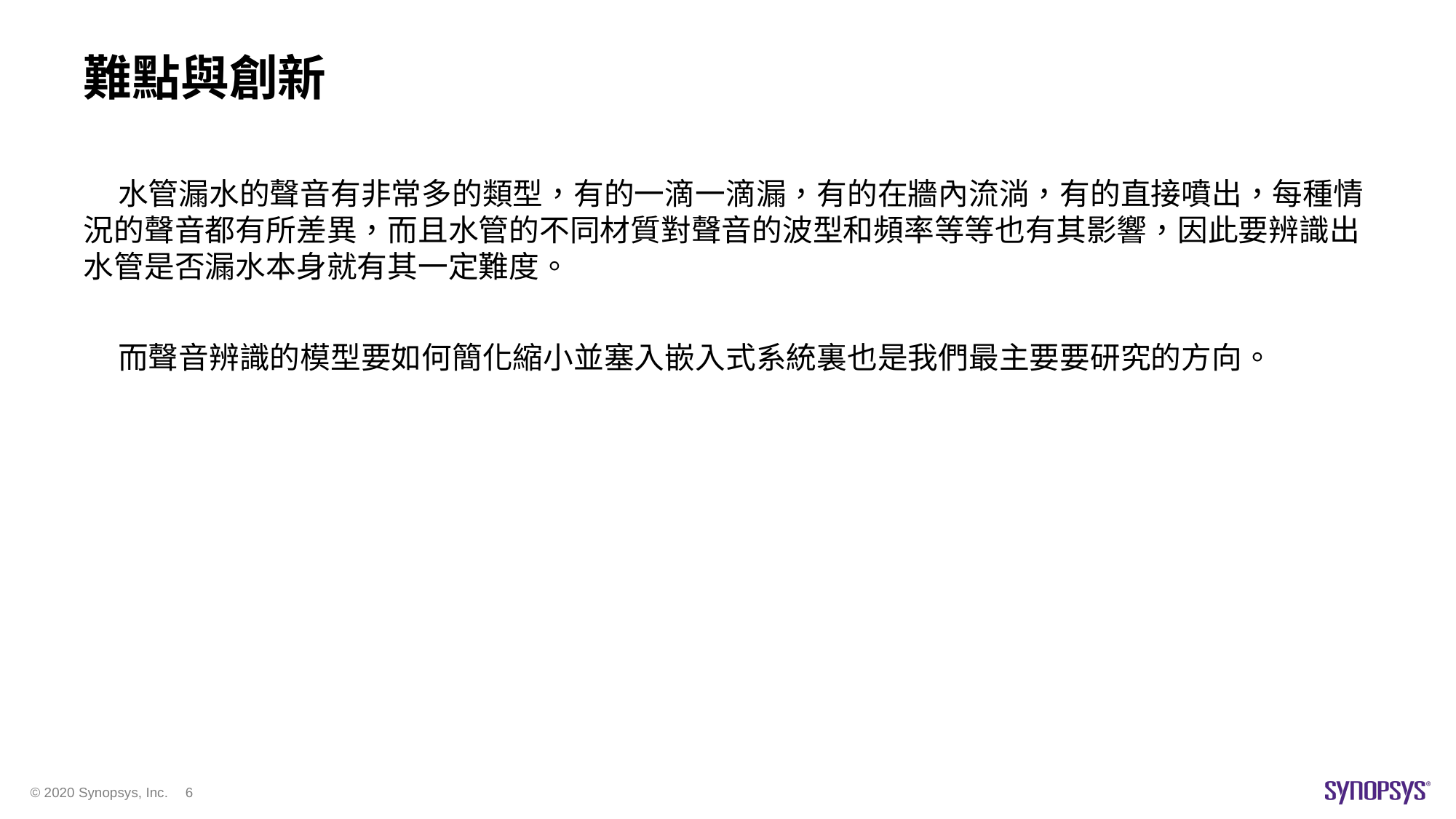

# 難點與創新
    水管漏水的聲音有非常多的類型，有的一滴一滴漏，有的在牆內流淌，有的直接噴出，每種情況的聲音都有所差異，而且水管的不同材質對聲音的波型和頻率等等也有其影響，因此要辨識出水管是否漏水本身就有其一定難度。

    而聲音辨識的模型要如何簡化縮小並塞入嵌入式系統裏也是我們最主要要研究的方向。